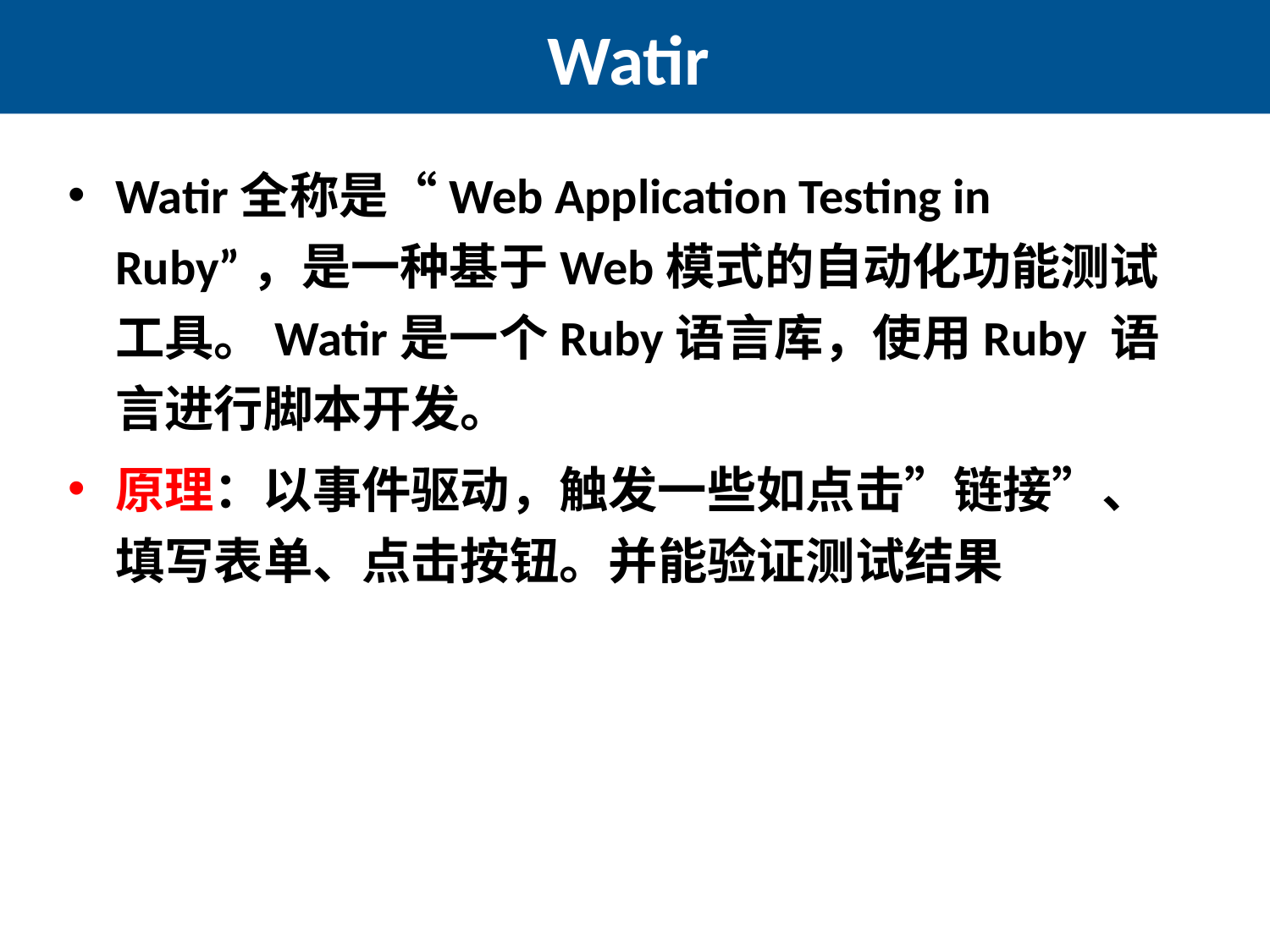

# Watir
Watir全称是“Web Application Testing in Ruby”，是一种基于Web模式的自动化功能测试工具。Watir是一个Ruby语言库，使用Ruby 语言进行脚本开发。
原理：以事件驱动，触发一些如点击”链接”、填写表单、点击按钮。并能验证测试结果